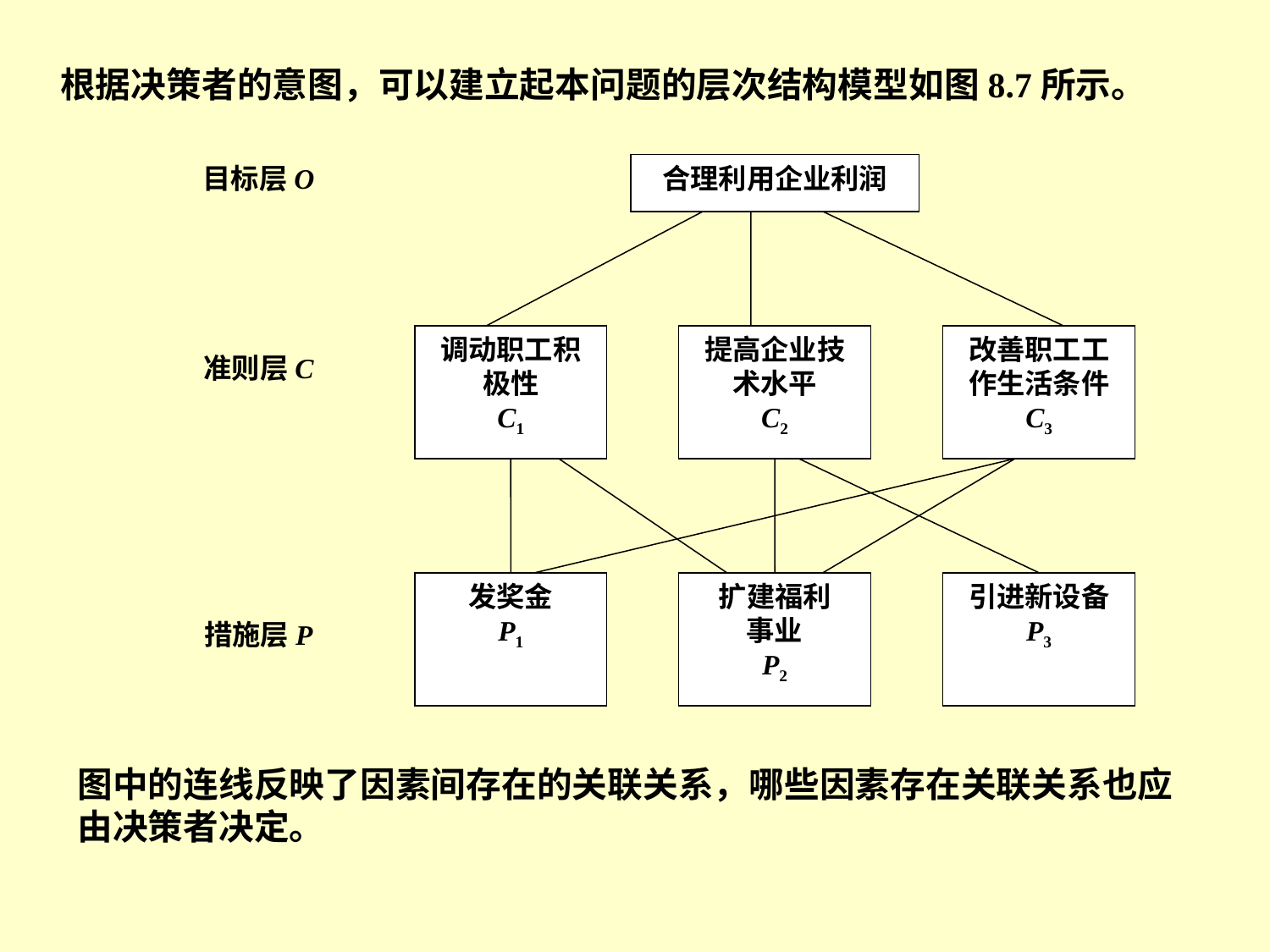

根据决策者的意图，可以建立起本问题的层次结构模型如图8.7所示。
目标层O
合理利用企业利润

调动职工积极性
C1
提高企业技术水平
C2

改善职工工作生活条件
C3

准则层C

发奖金
P1
扩建福利
事业
P2

引进新设备
P3

措施层P
图中的连线反映了因素间存在的关联关系，哪些因素存在关联关系也应由决策者决定。